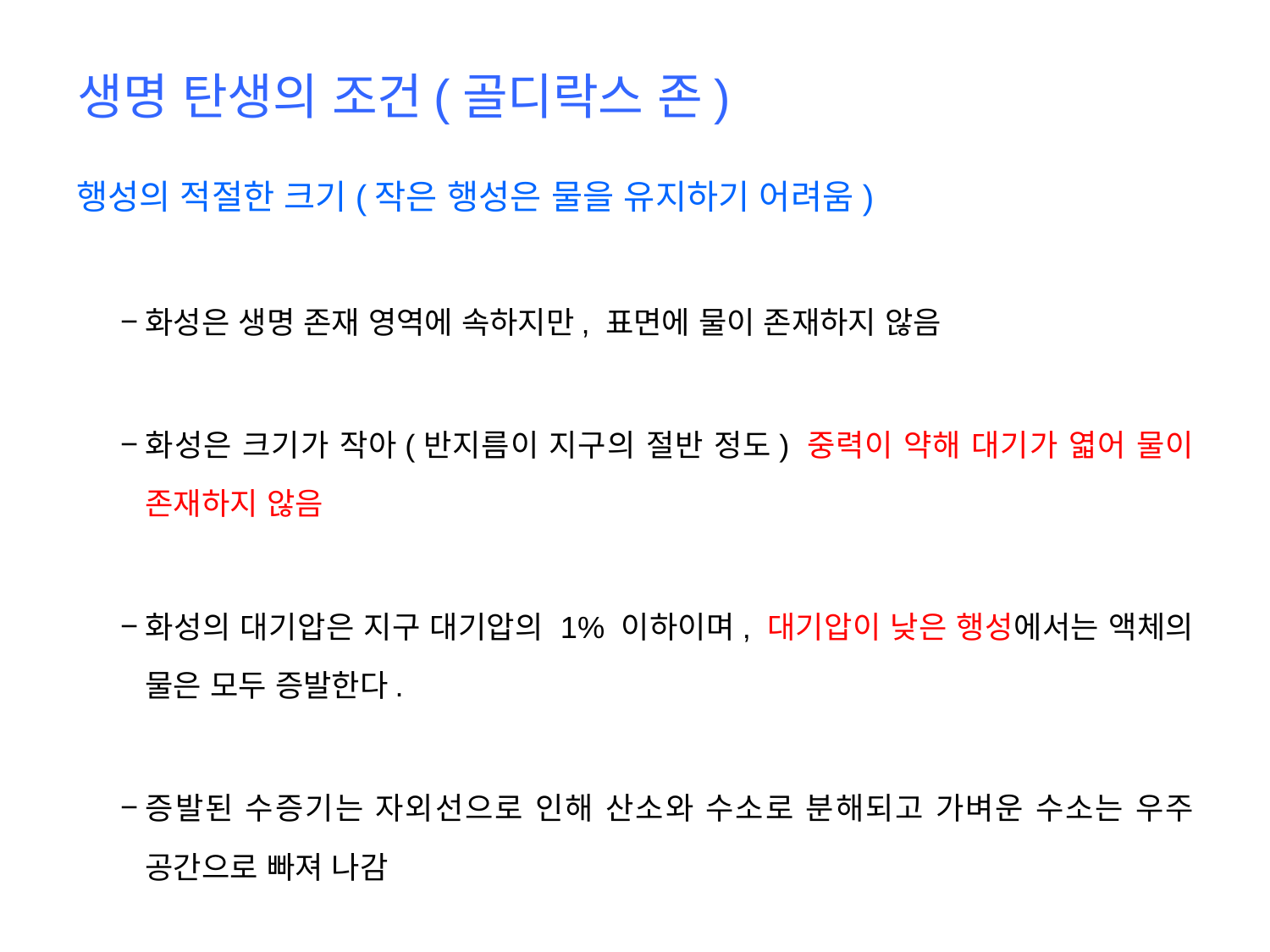

# 생명 탄생의 조건(골디락스 존)
행성의 적절한 크기(작은 행성은 물을 유지하기 어려움)

화성은 생명 존재 영역에 속하지만, 표면에 물이 존재하지 않음

화성은 크기가 작아(반지름이 지구의 절반 정도) 중력이 약해 대기가 엷어 물이 존재하지 않음

화성의 대기압은 지구 대기압의 1% 이하이며, 대기압이 낮은 행성에서는 액체의 물은 모두 증발한다.

증발된 수증기는 자외선으로 인해 산소와 수소로 분해되고 가벼운 수소는 우주 공간으로 빠져 나감